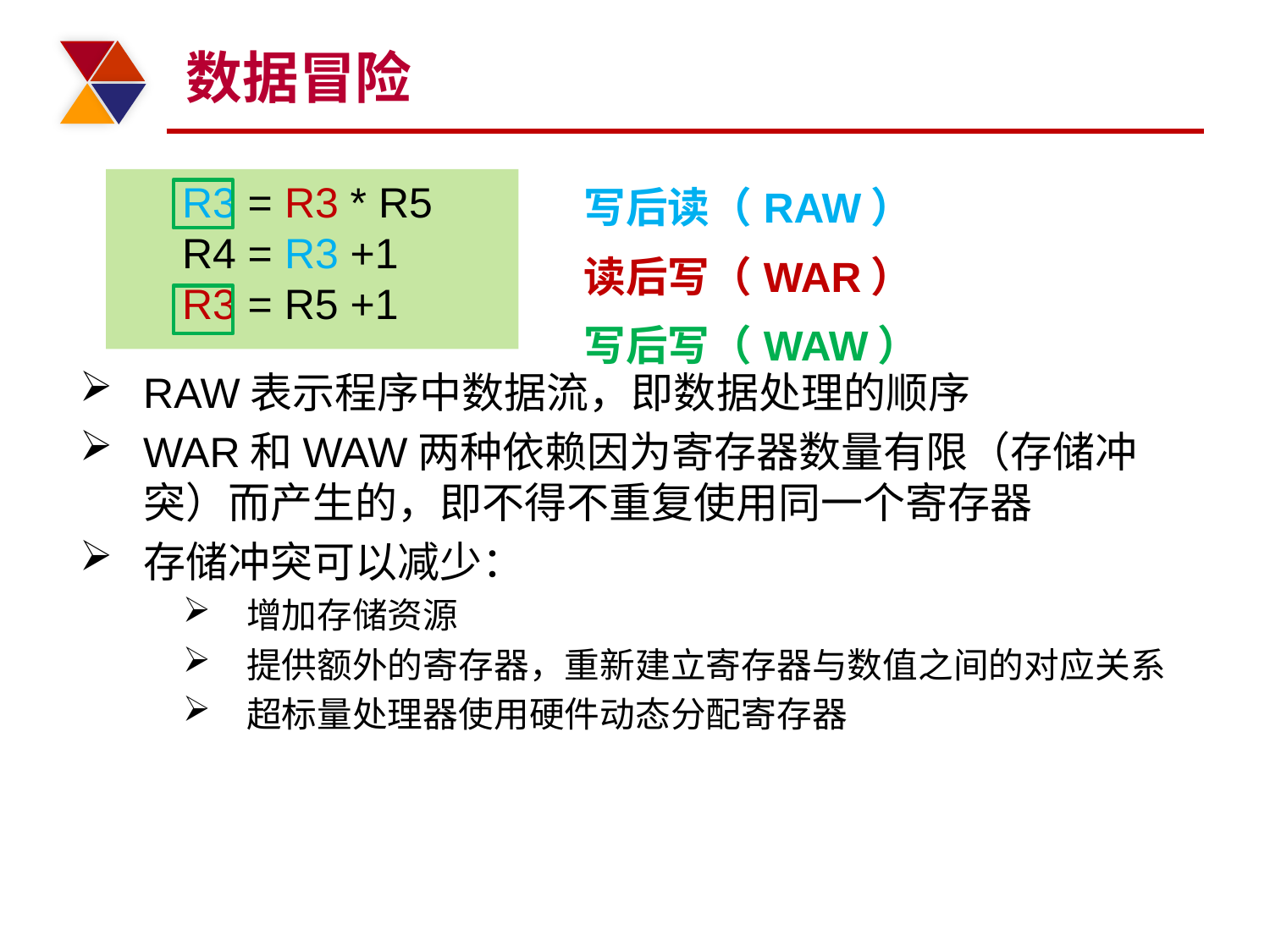

# 数据冒险
写后读（RAW）
读后写（WAR）
写后写（WAW）
R3 = R3 * R5
R4 = R3 +1
R3 = R5 +1

RAW表示程序中数据流，即数据处理的顺序
WAR和WAW两种依赖因为寄存器数量有限（存储冲突）而产生的，即不得不重复使用同一个寄存器
存储冲突可以减少：
增加存储资源
提供额外的寄存器，重新建立寄存器与数值之间的对应关系
超标量处理器使用硬件动态分配寄存器